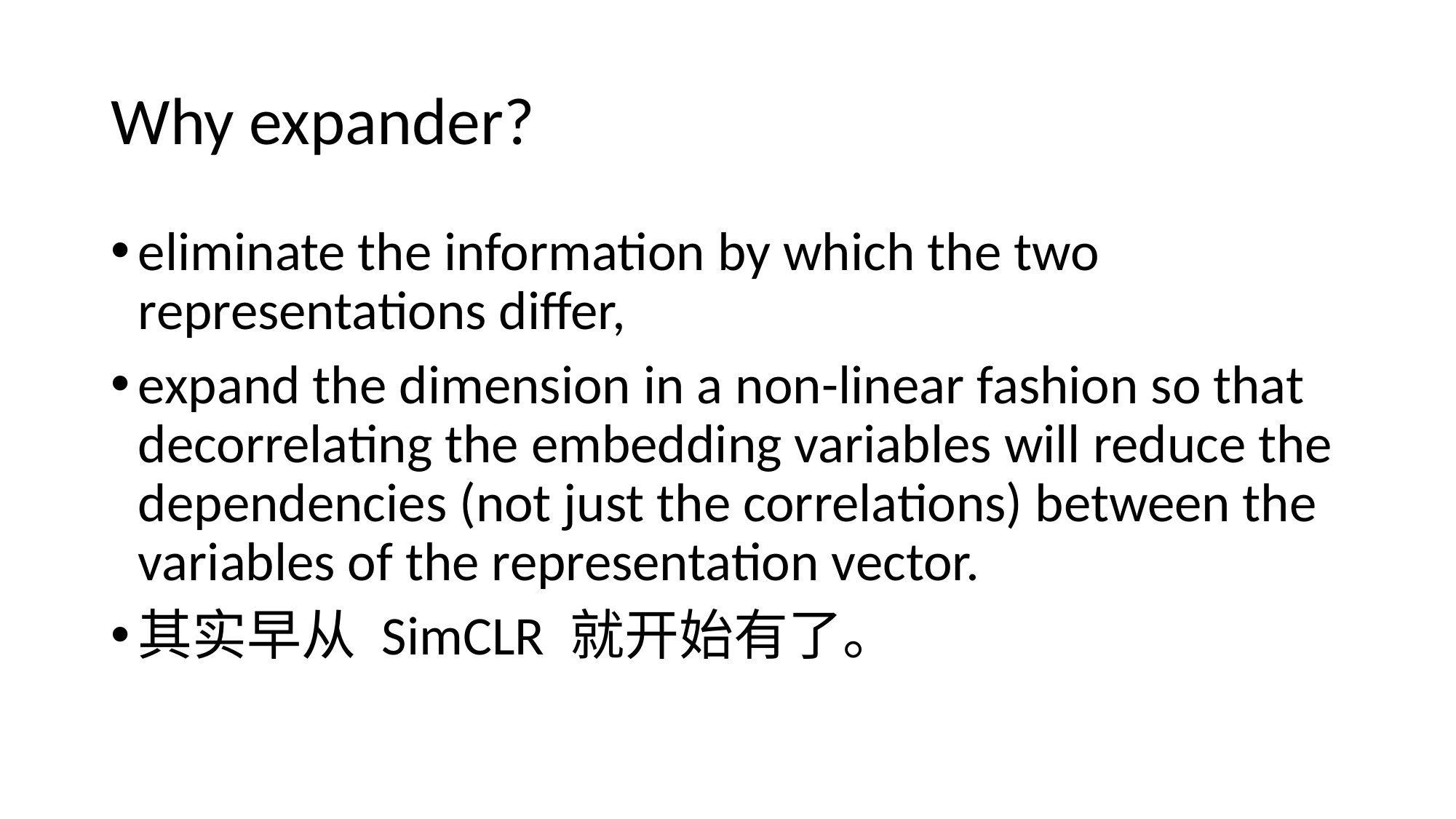

# Why expander?
eliminate the information by which the two representations differ,
expand the dimension in a non-linear fashion so that decorrelating the embedding variables will reduce the dependencies (not just the correlations) between the variables of the representation vector.
其实早从 SimCLR 就开始有了。